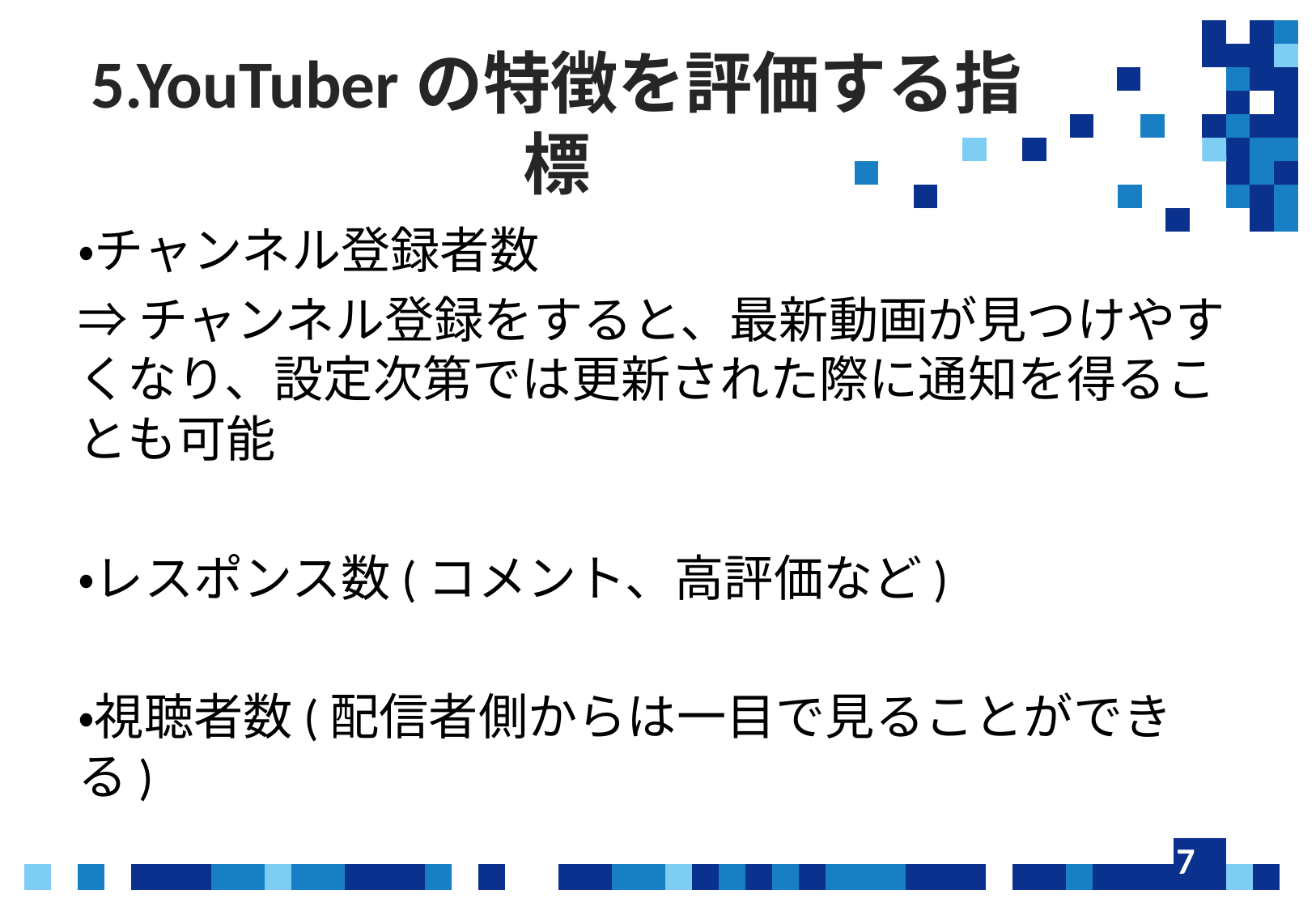

5.YouTuberの特徴を評価する指標
・チャンネル登録者数
⇒チャンネル登録をすると、最新動画が見つけやすくなり、設定次第では更新された際に通知を得ることも可能

・レスポンス数(コメント、高評価など)

・視聴者数(配信者側からは一目で見ることができる)